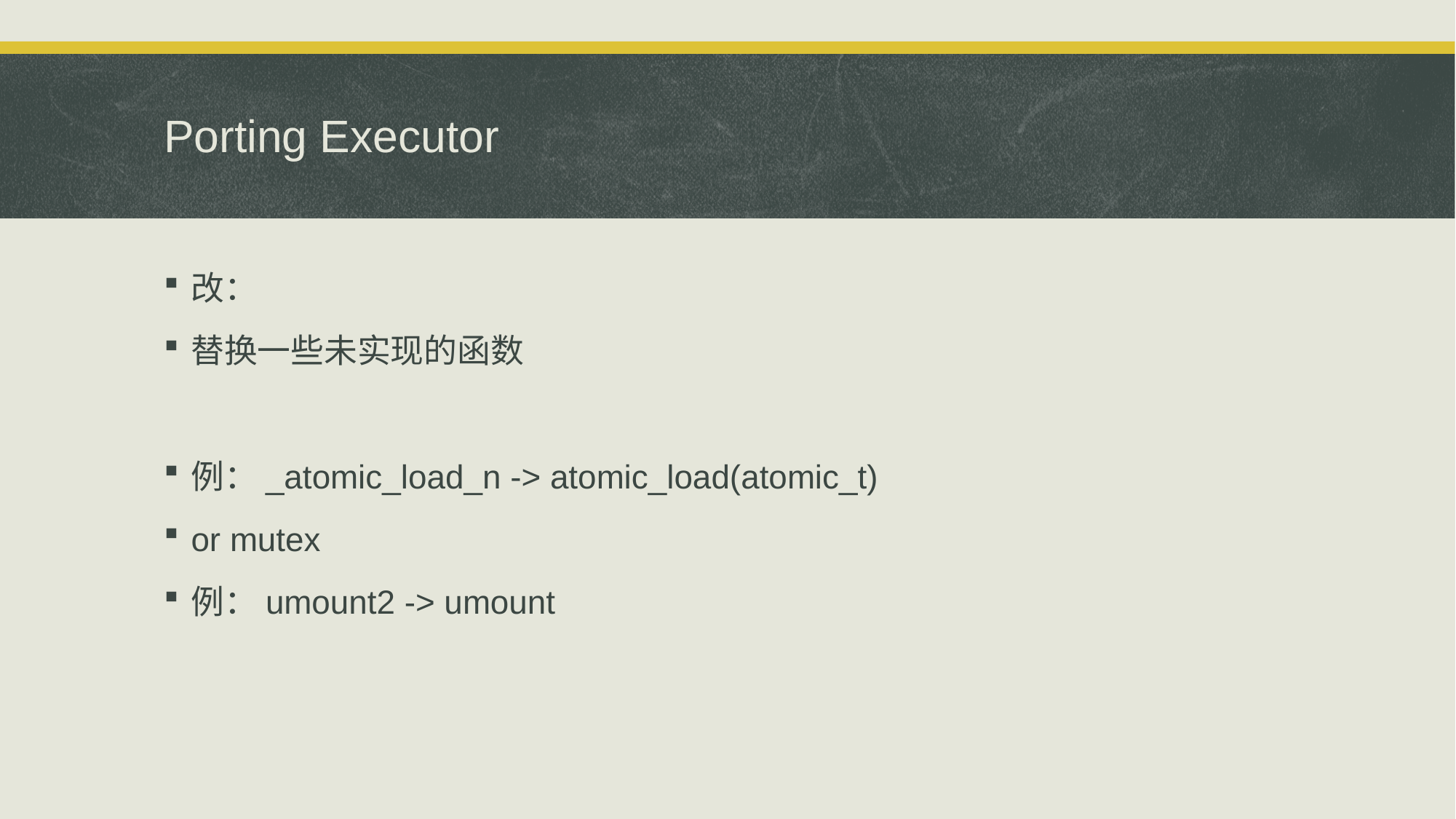

# Porting Executor
改：
替换一些未实现的函数

例：_atomic_load_n -> atomic_load(atomic_t)
or mutex
例：umount2 -> umount